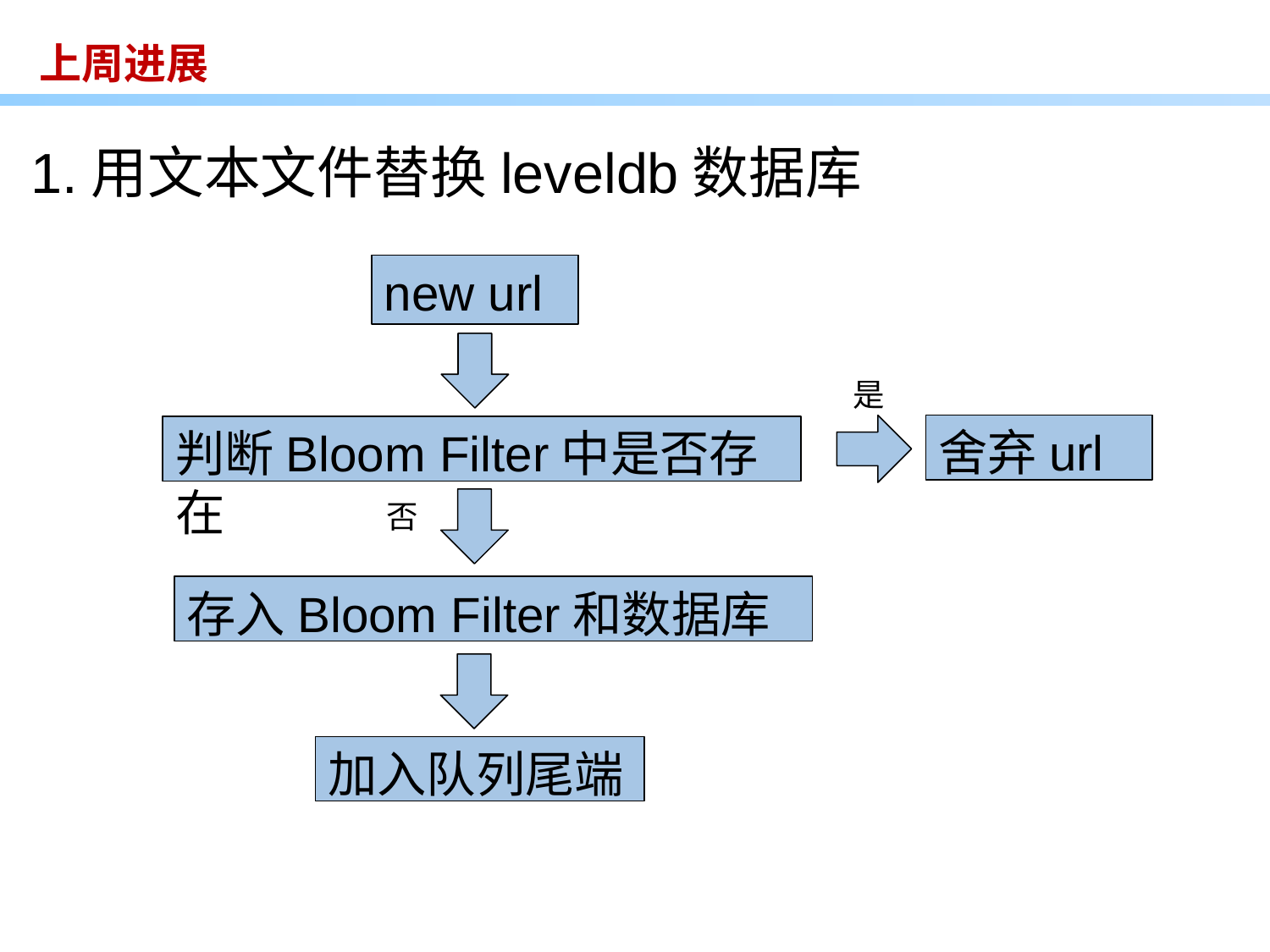

上周进展

1.用文本文件替换leveldb数据库

new url

是

舍弃url
判断Bloom Filter中是否存在

否
存入Bloom Filter和数据库

加入队列尾端